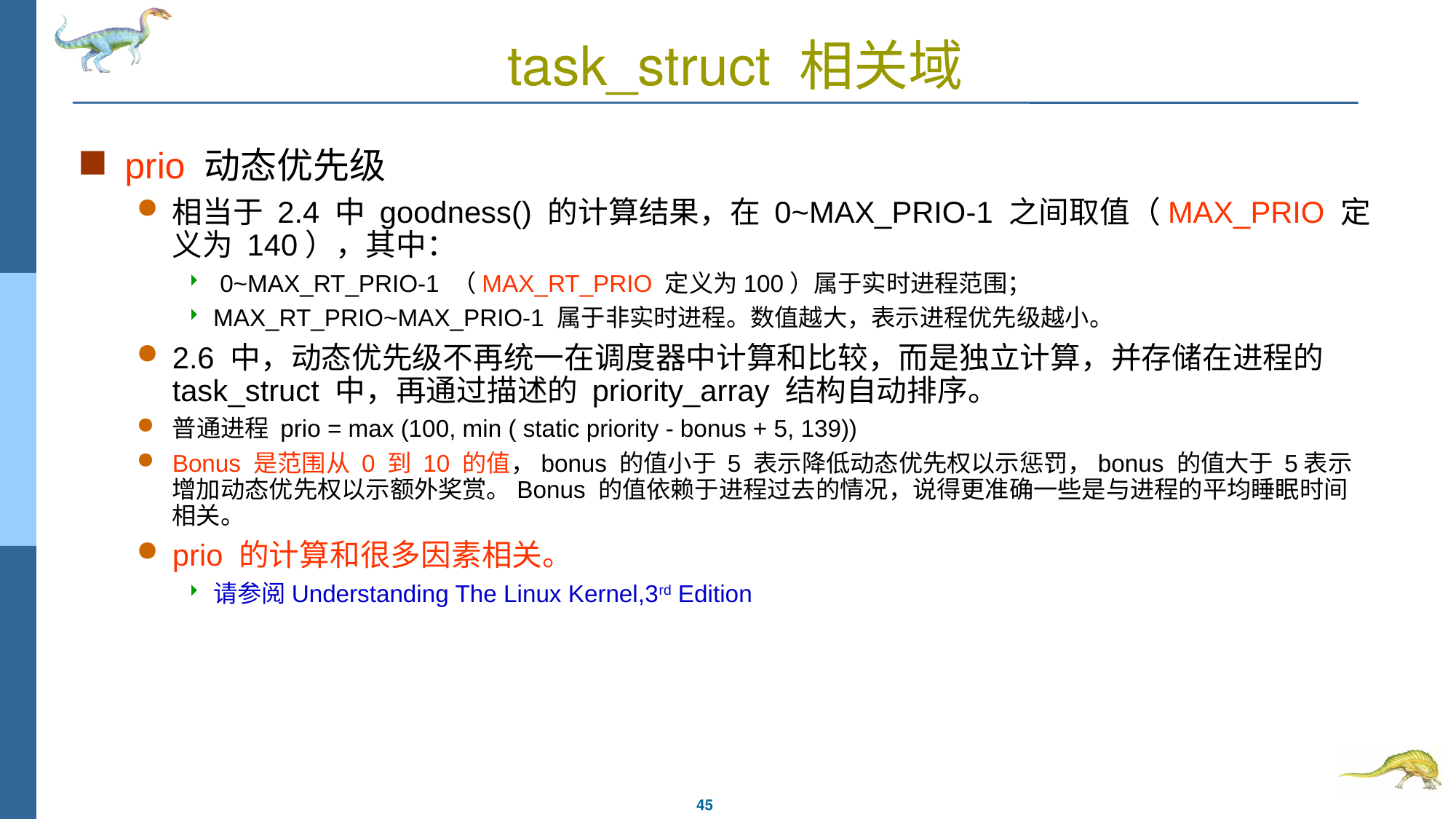

# task_struct 相关域
prio 动态优先级
相当于 2.4 中 goodness() 的计算结果，在 0~MAX_PRIO-1 之间取值（MAX_PRIO 定义为 140），其中：
 0~MAX_RT_PRIO-1 （MAX_RT_PRIO 定义为100）属于实时进程范围；
MAX_RT_PRIO~MAX_PRIO-1 属于非实时进程。数值越大，表示进程优先级越小。
2.6 中，动态优先级不再统一在调度器中计算和比较，而是独立计算，并存储在进程的 task_struct 中，再通过描述的 priority_array 结构自动排序。
普通进程 prio = max (100, min ( static priority - bonus + 5, 139))
Bonus 是范围从 0 到 10 的值，bonus 的值小于 5 表示降低动态优先权以示惩罚，bonus 的值大于 5表示增加动态优先权以示额外奖赏。Bonus 的值依赖于进程过去的情况，说得更准确一些是与进程的平均睡眠时间相关。
prio 的计算和很多因素相关。
请参阅Understanding The Linux Kernel,3rd Edition